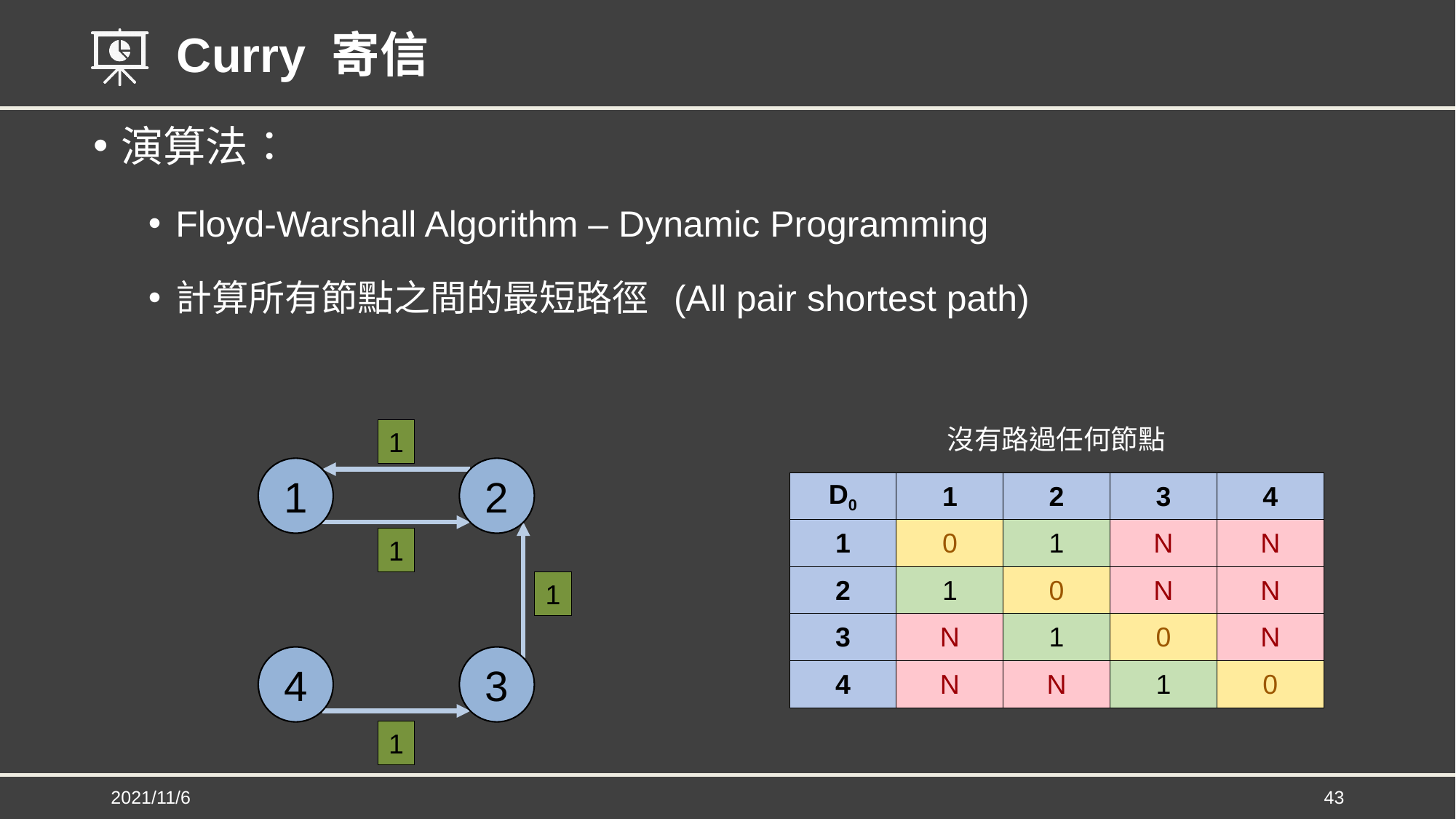

# Curry 寄信
演算法：
Floyd-Warshall Algorithm – Dynamic Programming
計算所有節點之間的最短路徑  (All pair shortest path)
沒有路過任何節點
1
2
1
| D0 | 1 | 2 | 3 | 4 |
| --- | --- | --- | --- | --- |
| 1 | 0 | 1 | N | N |
| 2 | 1 | 0 | N | N |
| 3 | N | 1 | 0 | N |
| 4 | N | N | 1 | 0 |
1
1
4
3
1
2021/11/6

43